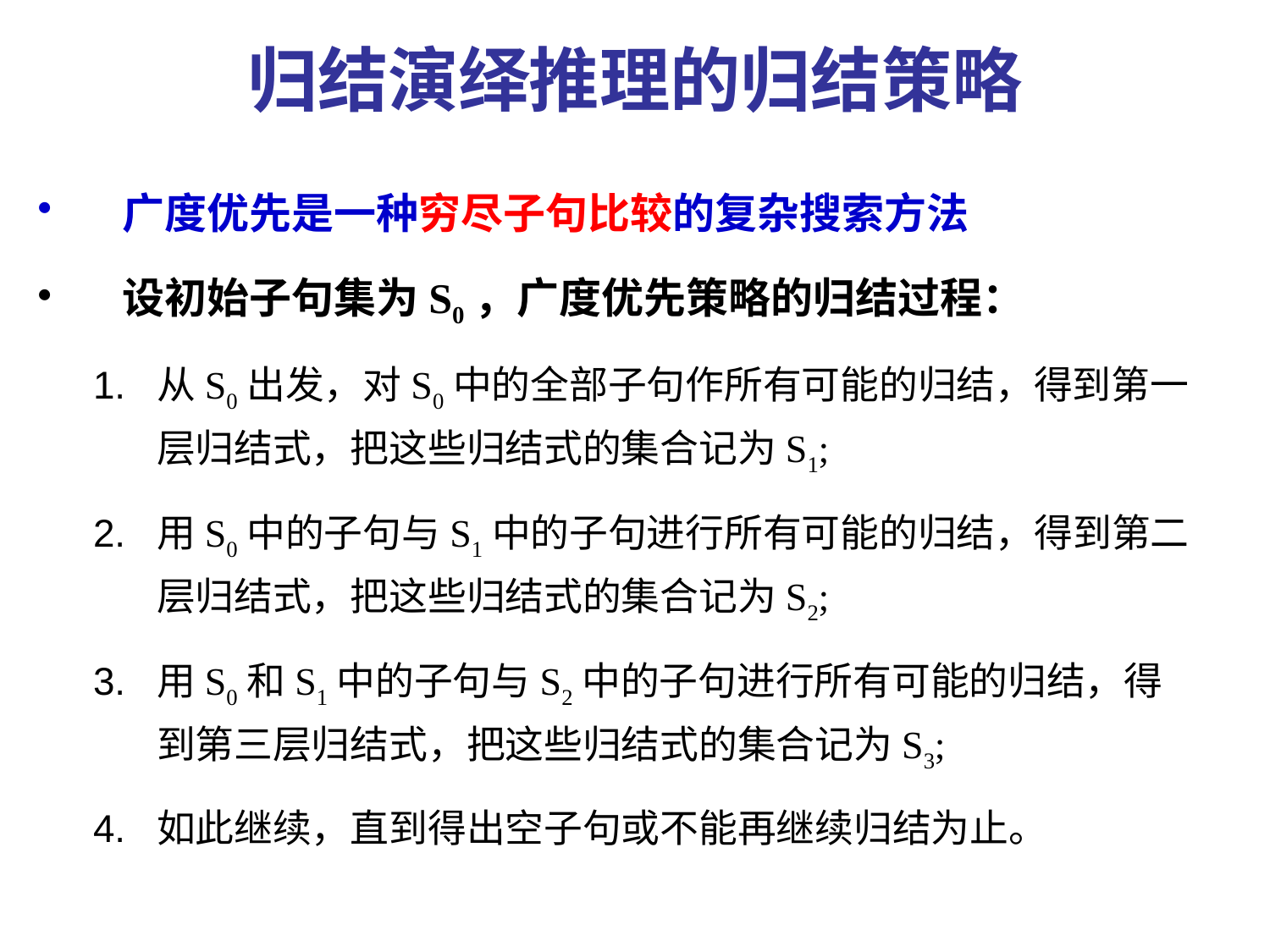

# 归结演绎推理的归结策略
广度优先是一种穷尽子句比较的复杂搜索方法
设初始子句集为S0，广度优先策略的归结过程：
从S0出发，对S0中的全部子句作所有可能的归结，得到第一层归结式，把这些归结式的集合记为S1;
用S0中的子句与S1中的子句进行所有可能的归结，得到第二层归结式，把这些归结式的集合记为S2;
用S0和S1中的子句与S2中的子句进行所有可能的归结，得到第三层归结式，把这些归结式的集合记为S3;
如此继续，直到得出空子句或不能再继续归结为止。